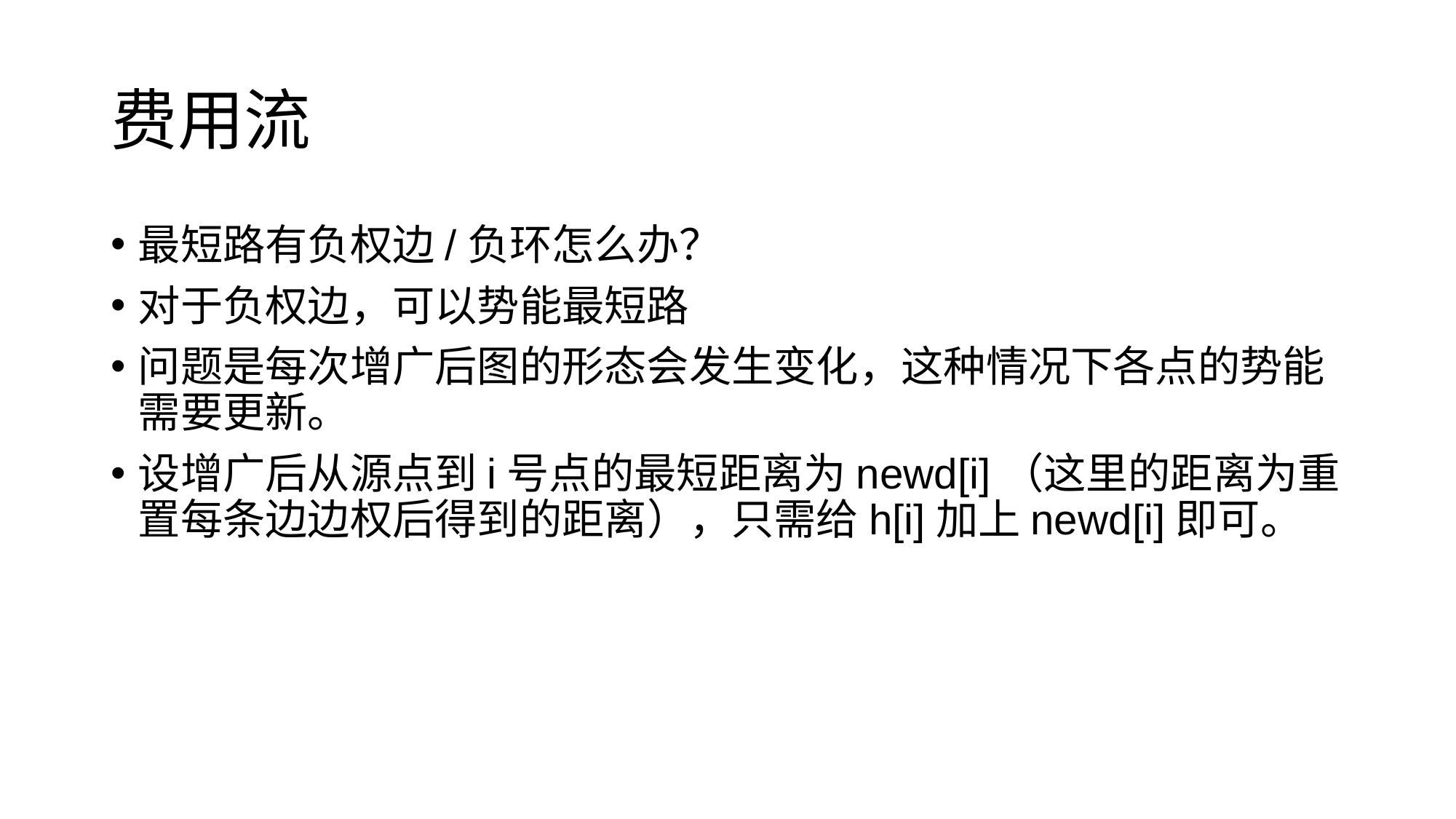

# 费用流
最短路有负权边/负环怎么办？
对于负权边，可以势能最短路
问题是每次增广后图的形态会发生变化，这种情况下各点的势能需要更新。
设增广后从源点到i号点的最短距离为newd[i]（这里的距离为重置每条边边权后得到的距离），只需给h[i]加上newd[i]即可。